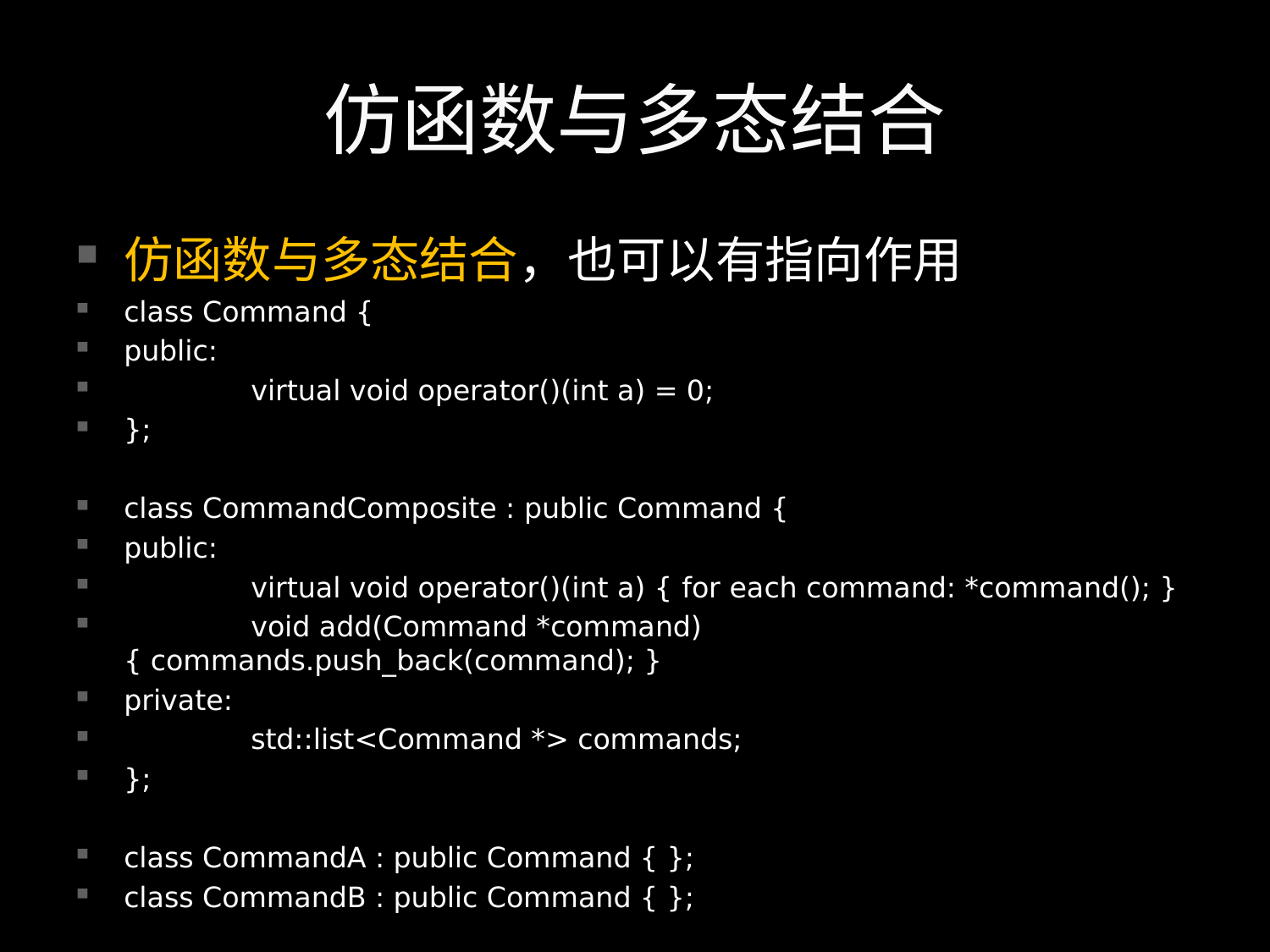

# 仿函数与多态结合
仿函数与多态结合，也可以有指向作用
class Command {
public:
	virtual void operator()(int a) = 0;
};

class CommandComposite : public Command {
public:
	virtual void operator()(int a) { for each command: *command(); }
	void add(Command *command) { commands.push_back(command); }
private:
	std::list<Command *> commands;
};

class CommandA : public Command { };
class CommandB : public Command { };